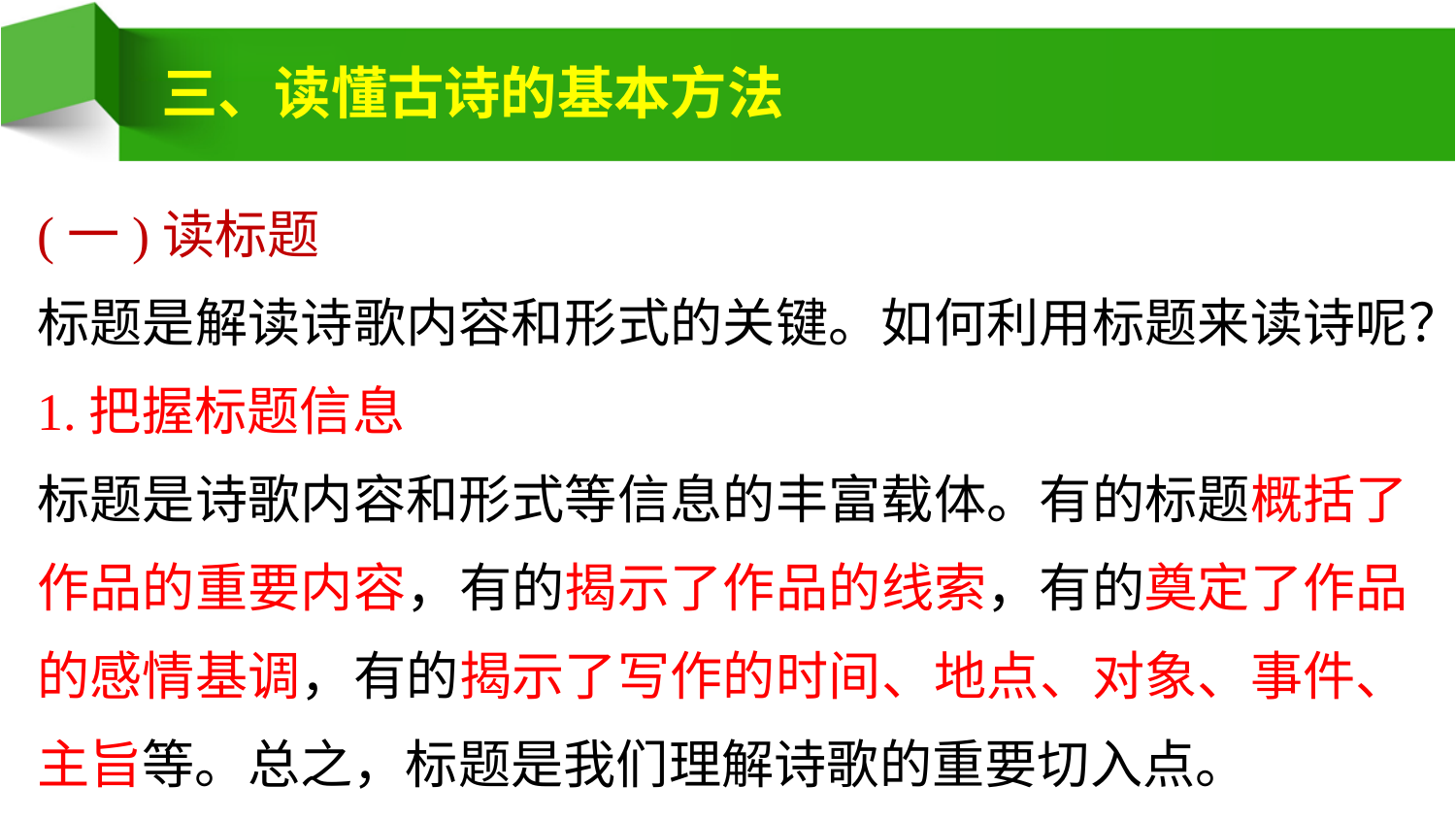

三、读懂古诗的基本方法
(一)读标题
标题是解读诗歌内容和形式的关键。如何利用标题来读诗呢？
1.把握标题信息
标题是诗歌内容和形式等信息的丰富载体。有的标题概括了作品的重要内容，有的揭示了作品的线索，有的奠定了作品的感情基调，有的揭示了写作的时间、地点、对象、事件、主旨等。总之，标题是我们理解诗歌的重要切入点。